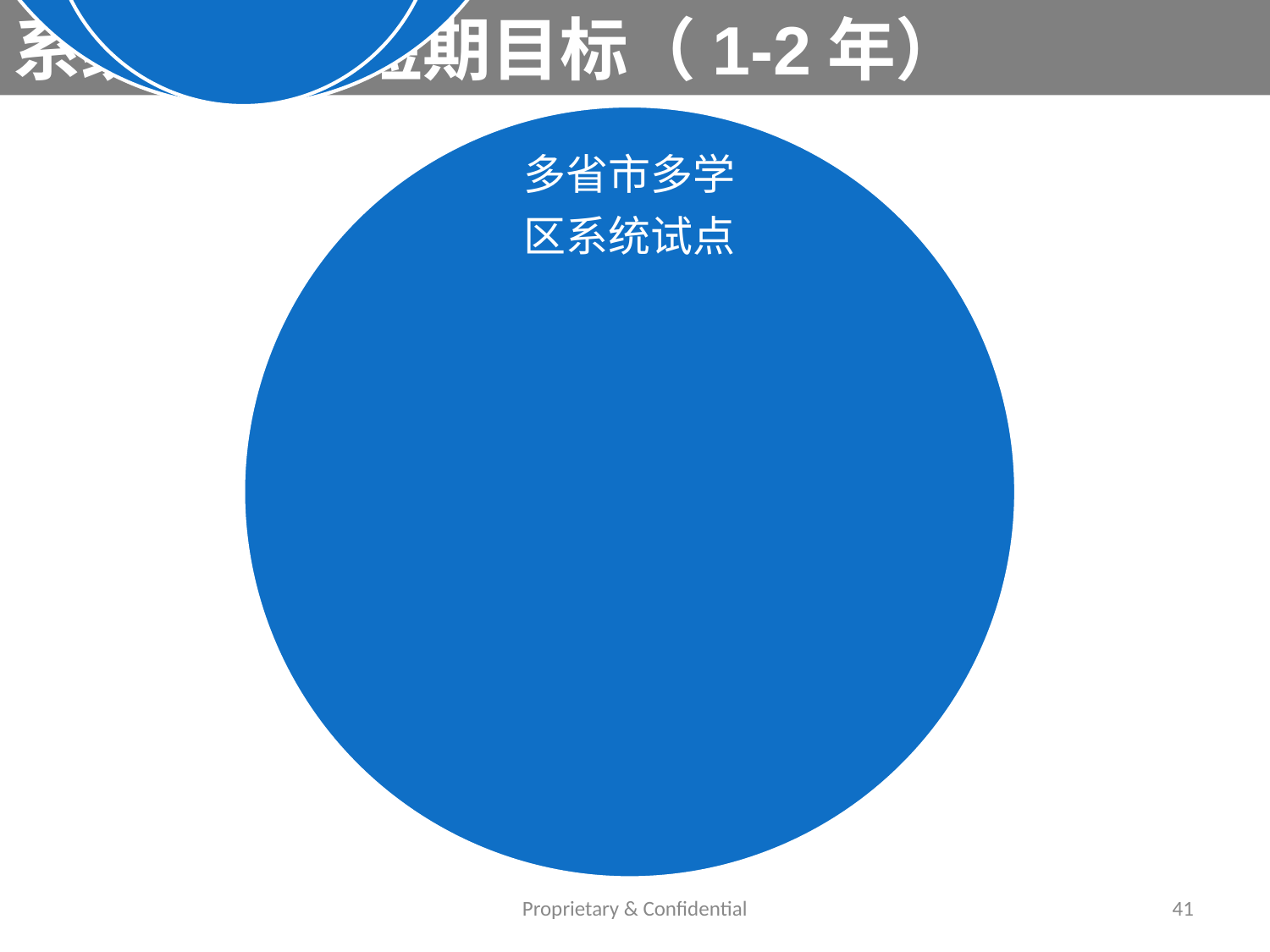

# 系统开发的短期目标（1-2年）
多省市多学区系统试点
Proprietary & Confidential
41